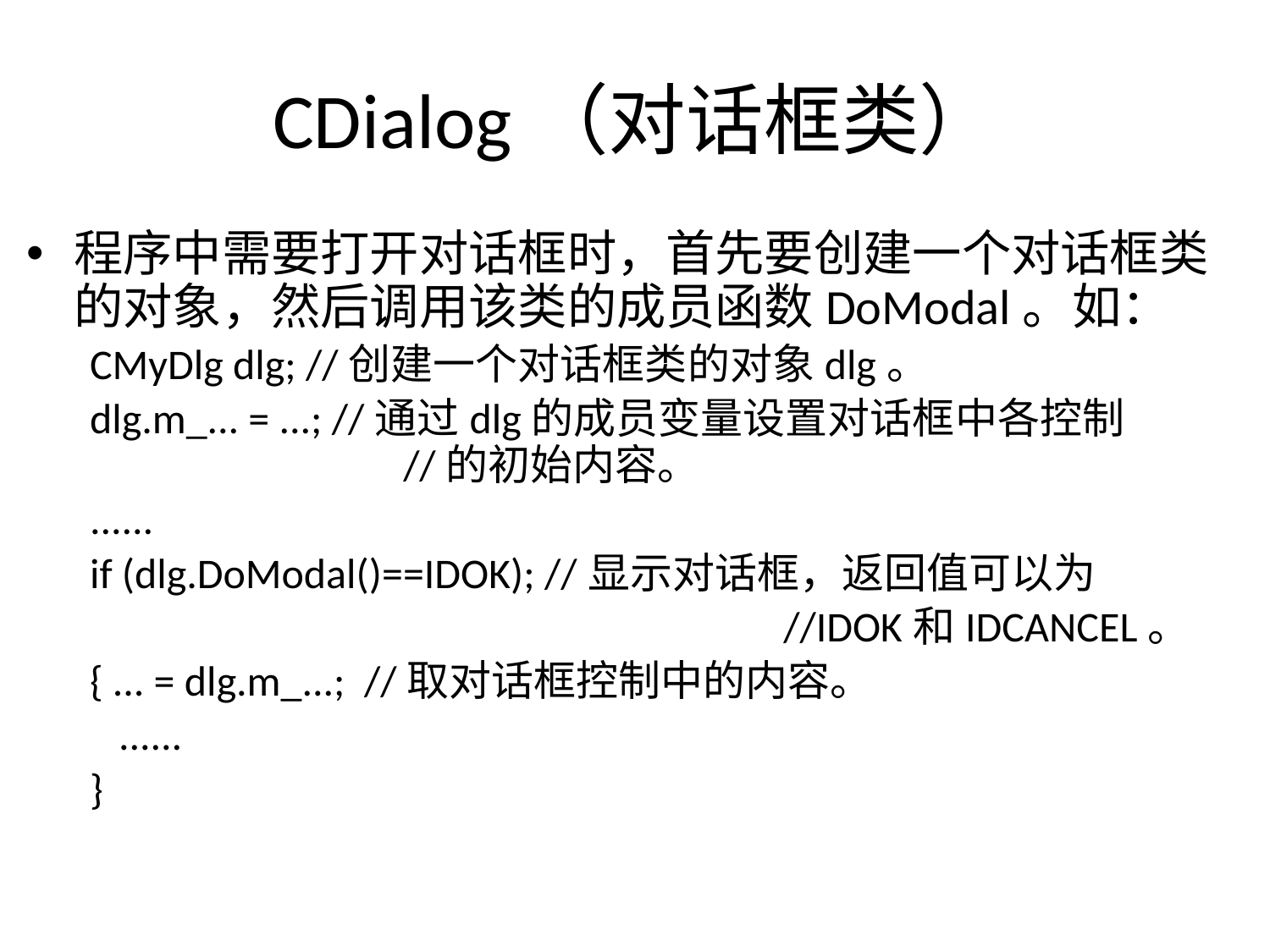

# CDialog（对话框类）
程序中需要打开对话框时，首先要创建一个对话框类的对象，然后调用该类的成员函数DoModal。如：
CMyDlg dlg; //创建一个对话框类的对象dlg。
dlg.m_... = ...; //通过dlg的成员变量设置对话框中各控制			 //的初始内容。
......
if (dlg.DoModal()==IDOK); //显示对话框，返回值可以为
			 			  //IDOK和IDCANCEL。
{ ... = dlg.m_...;  //取对话框控制中的内容。
   ......
}